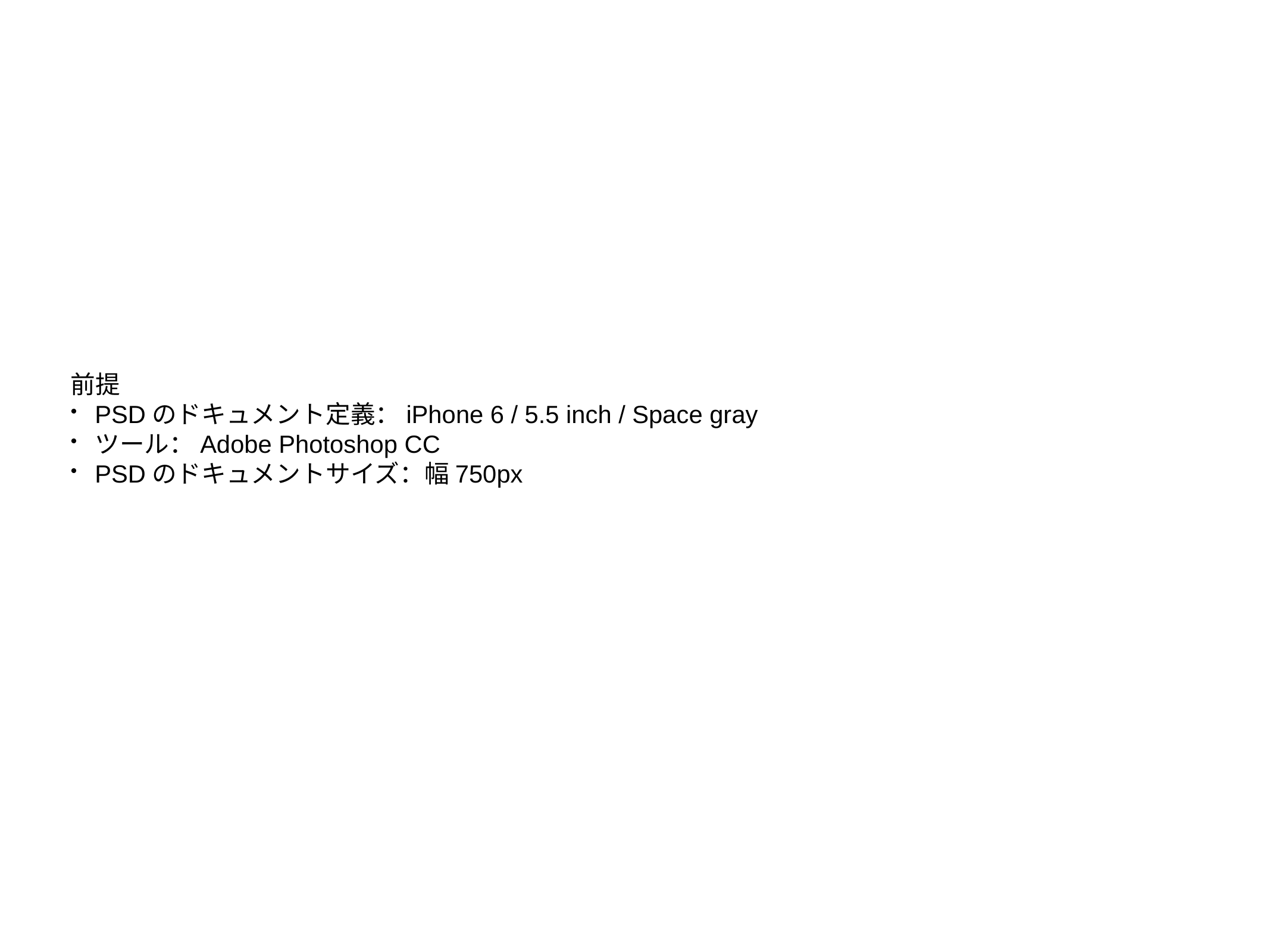

前提
PSDのドキュメント定義：iPhone 6 / 5.5 inch / Space gray
ツール：Adobe Photoshop CC
PSDのドキュメントサイズ：幅750px
2